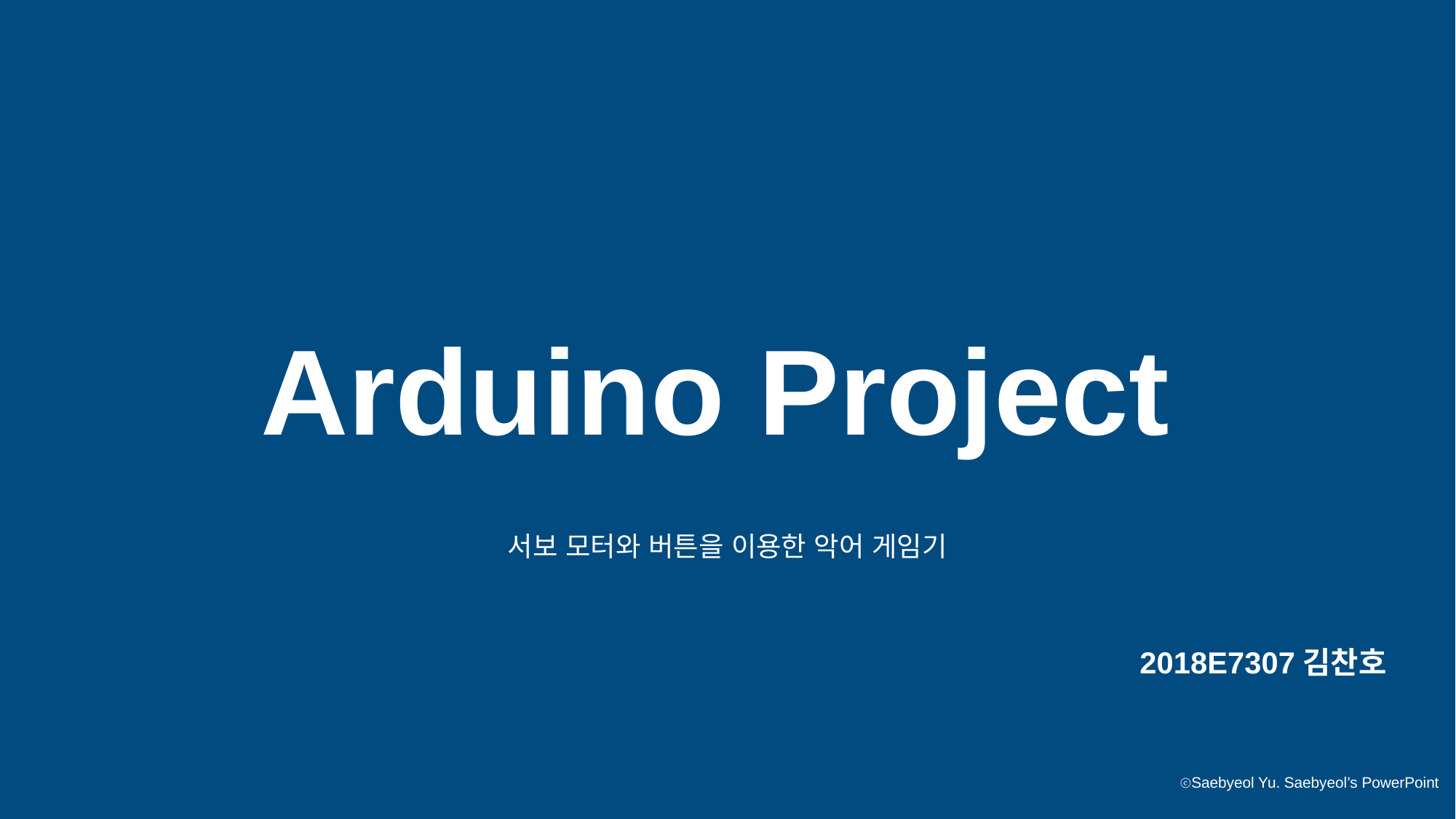

Arduino Project

서보 모터와 버튼을 이용한 악어 게임기
2018E7307김찬호